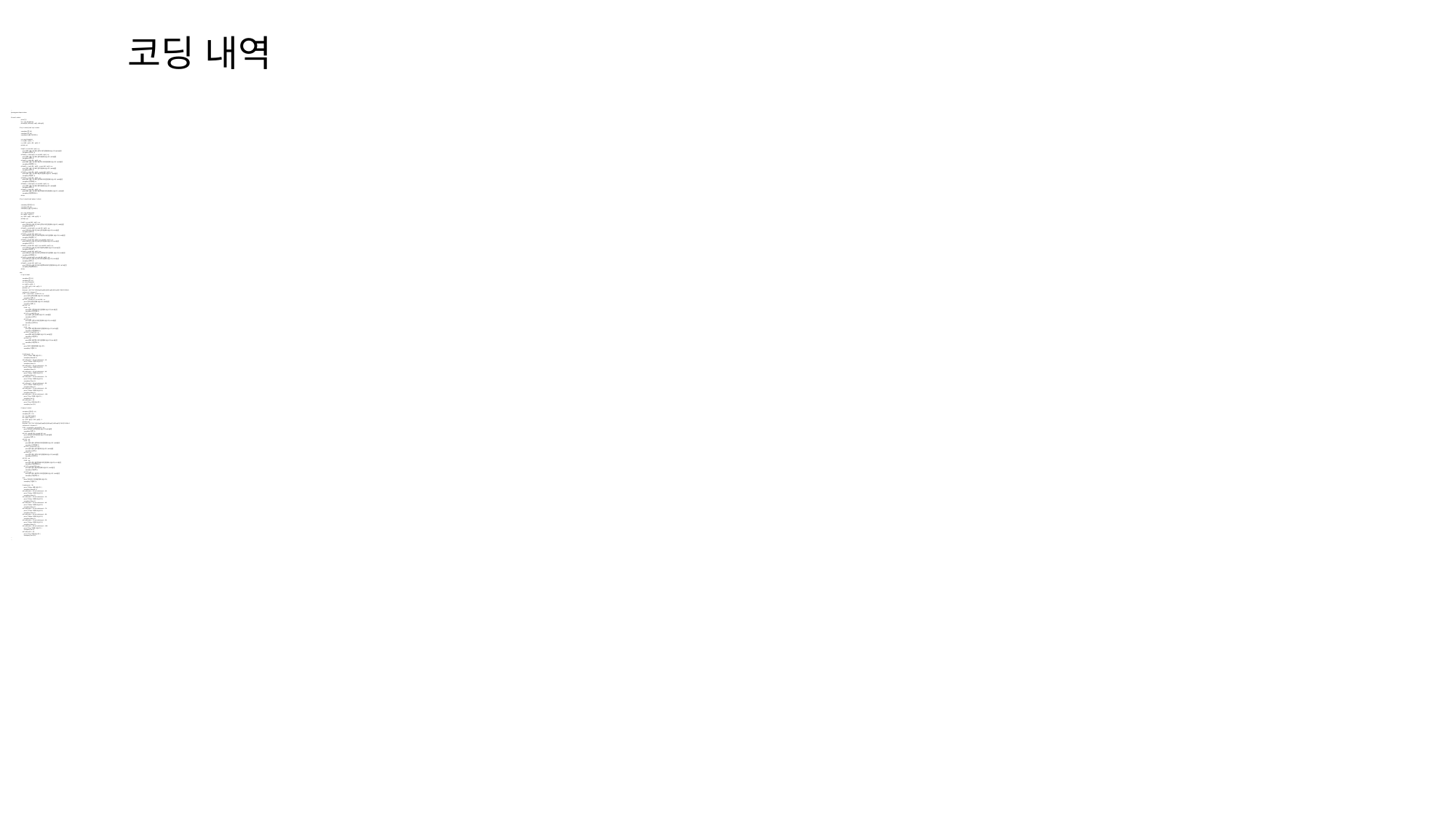

# 코딩 내역
...
from pygame import mixer
...

if 'hand' in label:
                            print('손')
                            hp = xyxy #handpoint
                            print(hp[0], 480-hp[1], hp[2], 480-hp[3])

                        if 'hp' in locals() and 'cup' in label:

                            soundplay('컵',0.5)
                            soundplay('이',0.5)
                            soundplay('손을 기준으로',2)

                            cp = xyxy #cuppoint
                            cx = (cp[0] + cp[2]) / 2
                            cy = (480 - cp[1] + 480 - cp[3]) / 2
                            print(cx, cy)

                            if hp[0] > cx and 480 - hp[1] < cy:
                                print('컵이 손을 기준으로 왼쪽위 대각선방향에 있습니다.') #3사분면
                                soundplay('왼쪽위',3)
                            elif hp[0] < cx and hp[2] > cx and 480 - hp[1] < cy:
                                print('컵이 손을 기준으로 앞쪽 방향에 있습니다.') #2사분면
                                soundplay('앞쪽',3)
                            elif hp[2] < cx and 480 - hp[1] < cy:
                                print('컵이 손을 기준으로 오른쪽위 대각선방향에 있습니다.') #1사분면
                                soundplay('오른쪽위',3)
                            elif hp[0] > cx and 480 - hp[3] < cy and 480 - hp[1] > cy:
                                print('컵이 손을 기준으로 왼쪽 방향에 있습니다.') #6사분면
                                soundplay('왼쪽',3)
                            elif hp[2] < cx and 480 - hp[1] > cy and 480 - hp[3] < cy:
                                print('컵이 손을 기준으로 오른쪽 방향에 있습니다.') #4사분면
                                soundplay('오른쪽',3)
                            elif hp[0] > cx and 480 - hp[3] > cy:
                                print('컵이 손을 기준으로 왼쪽아래 대각선방향에 있습니다.') #9사분면
                                soundplay('왼쪽아래',3)
                            elif hp[0] < cx and hp[2] > cx and 480 - hp[3] > cy:
                                print('컵이 손을 기준으로 뒷쪽 방향에 있습니다.') #8사분면
                                soundplay('뒷쪽',3)
                            elif hp[2] < cx and 480 - hp[3] > cy:
                                print('컵이 손을 기준으로 오른쪽아래 대각선방향에 있습니다.') #7사분면
                                soundplay('오른쪽아래',3)
                            del hp

                        if 'hp' in locals() and 'phone' in label:

                            soundplay('핸드폰',0.5)
                            soundplay('이',0.5)
                            soundplay('손을 기준으로',2)

                            pp = xyxy #phonepoint
                            px = (pp[0] + pp[2]) / 2
                            py = (480 - pp[1] + 480 - pp[3]) / 2
                            print(px, py)

                            if hp[0] > px and 480 - hp[1] < py:
                                print('핸드폰이 손을 기준으로 왼쪽위 대각선방향에 있습니다.') #3사분면
                                soundplay('왼쪽위',3)
                            elif hp[0] < px and hp[2] > px and 480 - hp[1] < py:
                                print('핸드폰이 손을 기준으로 앞쪽 방향에 있습니다.') #2사분면
                                soundplay('앞쪽',3)
                            elif hp[2] < px and 480 - hp[1] < py:
                                print('핸드폰이 손을 기준으로 오른쪽위 대각선방향에 있습니다.') #1사분면
                                soundplay('오른쪽위',3)
                            elif hp[0] > px and 480 - hp[3] < py and 480 - hp[1] > py:
                                print('핸드폰이 손을 기준으로 왼쪽 방향에 있습니다.') #6사분면
                                soundplay('왼쪽',3)
                            elif hp[2] < px and 480 - hp[1] > py and 480 - hp[3] < py:
                                print('핸드폰이 손을 기준으로 오른쪽 방향에 있습니다.') #4사분면
                                soundplay('오른쪽',3)
                            elif hp[0] > px and 480 - hp[3] > py:
                                print('핸드폰이 손을 기준으로 왼쪽아래 대각선방향에 있습니다.') #9사분면
                                soundplay('왼쪽아래',3)
                            elif hp[0] < px and hp[2] > px and 480 - hp[3] > py:
                                print('핸드폰이 손을 기준으로 뒷쪽 방향에 있습니다.') #8사분면
                                soundplay('뒷쪽',3)
                            elif hp[2] < px and 480 - hp[3] > py:
                                print('핸드폰이 손을 기준으로 오른쪽아래 대각선방향에 있습니다.') #7사분면
                                soundplay('오른쪽아래',3)
                            del hp

                        else:
                            if 'cup' in label:

                                soundplay('컵',0.5)
                                soundplay('이',0.5)
                                cp = xyxy #cuppoint
                                cx = (cp[0] + cp[2]) / 2
                                cy = (480 - cp[1] + 480 - cp[3]) / 2
                                print(cx, cy)
                                distancei = (((2*3.14*180)/((cp[2]-cp[0])+(((480-cp[1])-(480-cp[3]))*360)))*1000)+3
                                redistancei = distancei*2
                                if 212 < cx and 426 > cx and 319 < cy:
                                    print('컵이 앞쪽 방향에 있습니다.') #2사분면
                                    soundplay('앞쪽',3)
                                elif 212 < cx and 426 > cx and 160 > cy:
                                    print('컵이 뒷쪽 방향에 있습니다.') #8사분면
                                    soundplay('뒷쪽',3)
                                elif 212 > cx:
                                    if 160 > cy:
                                        print('컵이 왼쪽아래 대각선방향에 있습니다.') #9사분면
                                        soundplay('왼쪽아래',3)
                                    elif 159 < cy and 320 > cy:
                                        print('컵이 왼쪽 방향에 있습니다.') #6사분면
                                        soundplay('왼쪽',3)
                                    elif 319 < cy:
                                        print('컵이 왼쪽위 대각선방향에 있습니다.') #3사분면
                                        soundplay('왼쪽위',3)
                                elif 425 < cx:
                                    if 160 > cy:
                                        print('컵이 오른쪽아래 대각선방향에 있습니다.') #7사분면
                                        soundplay('오른쪽아래',3)
                                    elif 159 < cy and 320 > cy:
                                        print('컵이 오른쪽 방향에 있습니다.') #4사분면
                                        soundplay('오른쪽',3)
                                    elif 319 < cy:
                                        print('컵이 오른쪽위 대각선방향에 있습니다.') #1사분면
                                        soundplay('오른쪽위',3)
                                else :
                                    print('컵이 가운데방향에 있습니다.')
                                    soundplay('가운데',3)

                                if redistancei < 30:
                                    print('약 30cm 내에 있습니다.')
                                    soundplay('30cm내',3)
                                elif redistancei > 29 and redistancei < 40:
                                    print('약 40cm 거리에 있습니다.')
                                    soundplay('40cm',3)
                                elif redistancei > 39 and redistancei < 50:
                                    print('약 50cm 거리에 있습니다.')
                                    soundplay('50cm',3)
                                elif redistancei > 49 and redistancei < 60:
                                    print('약 60cm 거리에 있습니다.')
                                    soundplay('60cm',3)
                                elif redistancei > 59 and redistancei < 70:
                                    print('약 70cm 거리에 있습니다.')
                                    soundplay('70cm',3)
                                elif redistancei > 69 and redistancei < 80:
                                    print('약 80cm 거리에 있습니다.')
                                    soundplay('80cm',3)
                                elif redistancei > 79 and redistancei < 90:
                                    print('약 90cm 거리에 있습니다.')
                                    soundplay('90cm',3)
                                elif redistancei > 89 and redistancei < 100:
                                    print('약 1m 거리에 있습니다.')
                                    soundplay('1m',3)
                                elif redistancei > 99:
                                    print('약 1m 외에 있습니다.')
                                    soundplay('1m외',3)

                            if 'phone' in label:

                                soundplay('핸드폰',0.5)
                                soundplay('이', 0.5)
                                pp = xyxy #phonepoint
                                px = (pp[0] + pp[2]) / 2
                                py = (480 - pp[1] + 480 - pp[3]) / 2
                                print(px, py)
                                distancei = (((2*3.14*180)/((pp[2]-pp[0])+(((480-pp[1])-(480-pp[3]))*360)))*1000)+3
                                redistancei = distancei*2
                                if 212 < px and 426 > px and 319 < py:
                                    print('핸드폰이 앞쪽 방향에 있습니다.') #2사분면
                                    soundplay('앞쪽',3)
                                elif 212 < px and 426 > px and 160 > py:
                                    print('핸드폰이 뒷쪽 방향에 있습니다.') #8사분면
                                    soundplay('뒷쪽',3)
                                elif 212 > px:
                                    if 160 > py:
                                        print('핸드폰이 왼쪽아래 대각선방향에 있습니다.') #9사분면
                                        soundplay('왼쪽아래',3)
                                    elif 159 < py and 320 > py:
                                        print('핸드폰이 왼쪽 방향에 있습니다.') #6사분면
                                        soundplay('왼쪽',3)
                                    elif 319 < py:
                                        print('핸드폰이 왼쪽위 대각선방향에 있습니다.') #3사분면
                                        soundplay('왼쪽위',3)
                                elif 425 < px:
                                    if 160 > py:
                                        print('핸드폰이 오른쪽아래 대각선방향에 있습니다.') #7사분면
                                        soundplay('오른쪽아래',3)
                                    elif 159 < py and 320 > py:
                                        print('핸드폰이 오른쪽 방향에 있습니다.') #4사분면
                                        soundplay('오른쪽',3)
                                    elif 319 < py:
                                        print('핸드폰이 오른쪽위 대각선방향에 있습니다.') #1사분면
                                        soundplay('오른쪽위',3)
                                else :
                                    print('핸드폰이 가운데방향에 있습니다.')
                                    soundplay('가운데',3)

                                if redistancei < 30:
                                    print('약 30cm 내에 있습니다.')
                                    soundplay('30cm내',3)
                                elif redistancei > 29 and redistancei < 40:
                                    print('약 40cm 거리에 있습니다.')
                                    soundplay('40cm',3)
                                elif redistancei > 39 and redistancei < 50:
                                    print('약 50cm 거리에 있습니다.')
                                    soundplay('50cm',3)
                                elif redistancei > 49 and redistancei < 60:
                                    print('약 60cm 거리에 있습니다.')
                                    soundplay('60cm',3)
                                elif redistancei > 59 and redistancei < 70:
                                    print('약 70cm 거리에 있습니다.')
                                    soundplay('70cm',3)
                                elif redistancei > 69 and redistancei < 80:
                                    print('약 80cm 거리에 있습니다.')
                                    soundplay('80cm',3)
                                elif redistancei > 79 and redistancei < 90:
                                    print('약 90cm 거리에 있습니다.')
                                    soundplay('90cm',3)
                                elif redistancei > 89 and redistancei < 100:
                                    print('약 1m 거리에 있습니다.')
                                    soundplay('1m',3)
                                elif redistancei > 99:
                                    print('약 1m 외에 있습니다.')
                                    soundplay('1m외',3)..
...
...